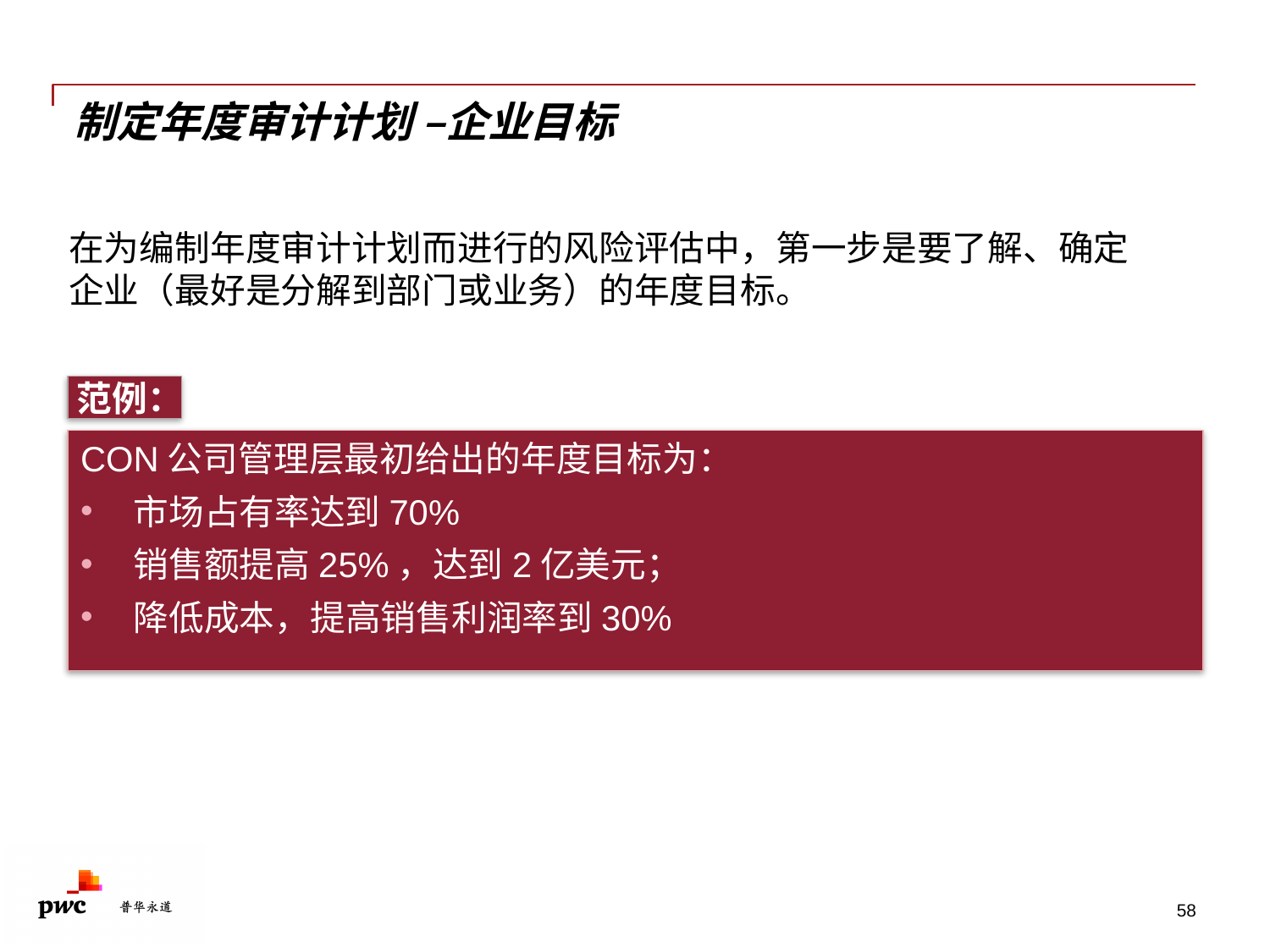

# 制定年度审计计划 –企业目标
     在为编制年度审计计划而进行的风险评估中，第一步是要了解、确定企业（最好是分解到部门或业务）的年度目标。

范例：
CON公司管理层最初给出的年度目标为：
市场占有率达到70%
销售额提高25%，达到2亿美元；
降低成本，提高销售利润率到30%
58